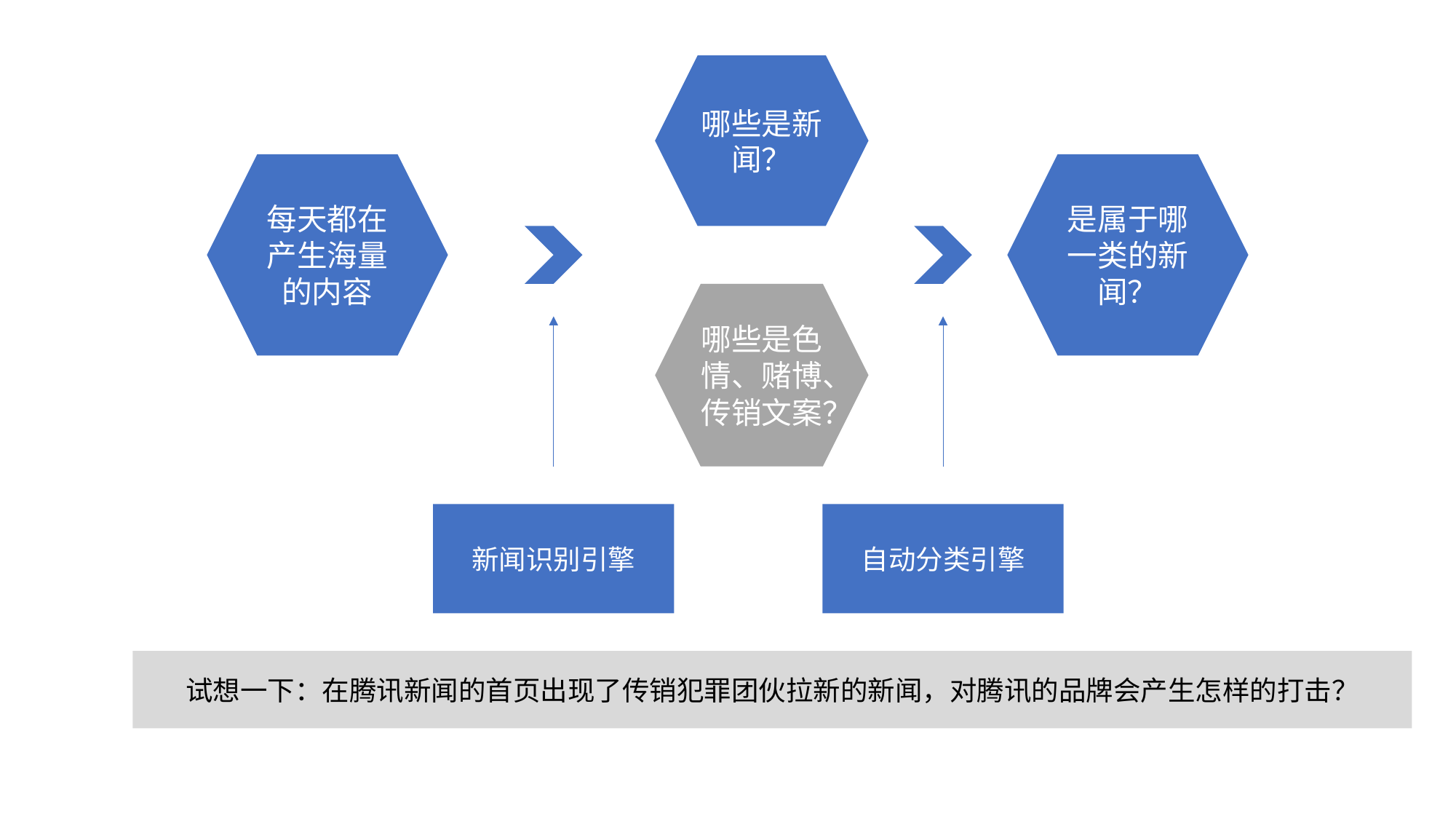

哪些是新闻？
每天都在产生海量的内容
是属于哪一类的新闻？

哪些是色情、赌博、传销文案？
新闻识别引擎
自动分类引擎
试想一下：在腾讯新闻的首页出现了传销犯罪团伙拉新的新闻，对腾讯的品牌会产生怎样的打击？